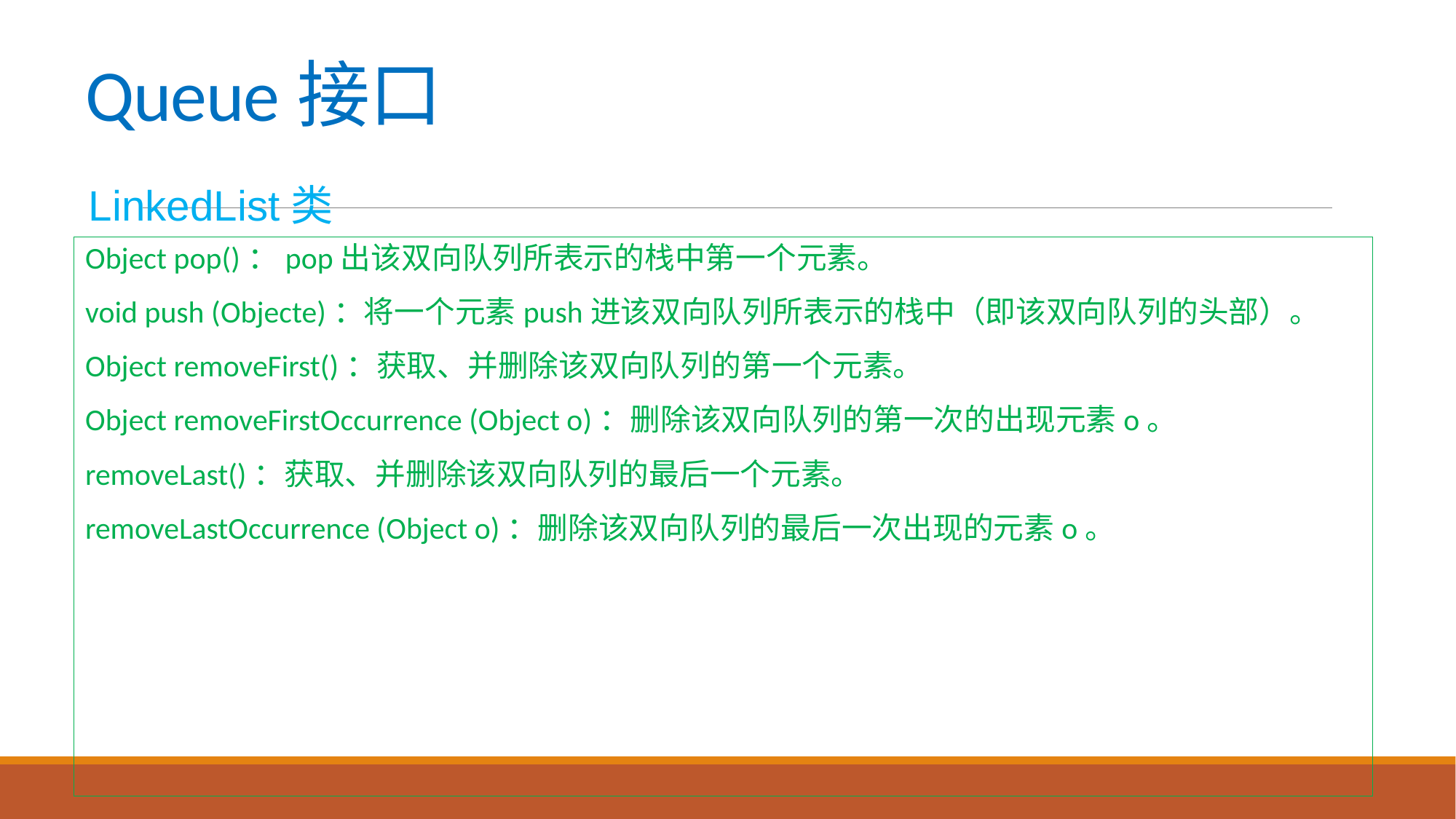

# Queue接口
LinkedList类
Object pop()：pop出该双向队列所表示的栈中第一个元素。
void push (Objecte)：将一个元素push进该双向队列所表示的栈中（即该双向队列的头部）。
Object removeFirst()：获取、并删除该双向队列的第一个元素。
Object removeFirstOccurrence (Object o)：删除该双向队列的第一次的出现元素o。
removeLast()：获取、并删除该双向队列的最后一个元素。
removeLastOccurrence (Object o)：删除该双向队列的最后一次出现的元素o。